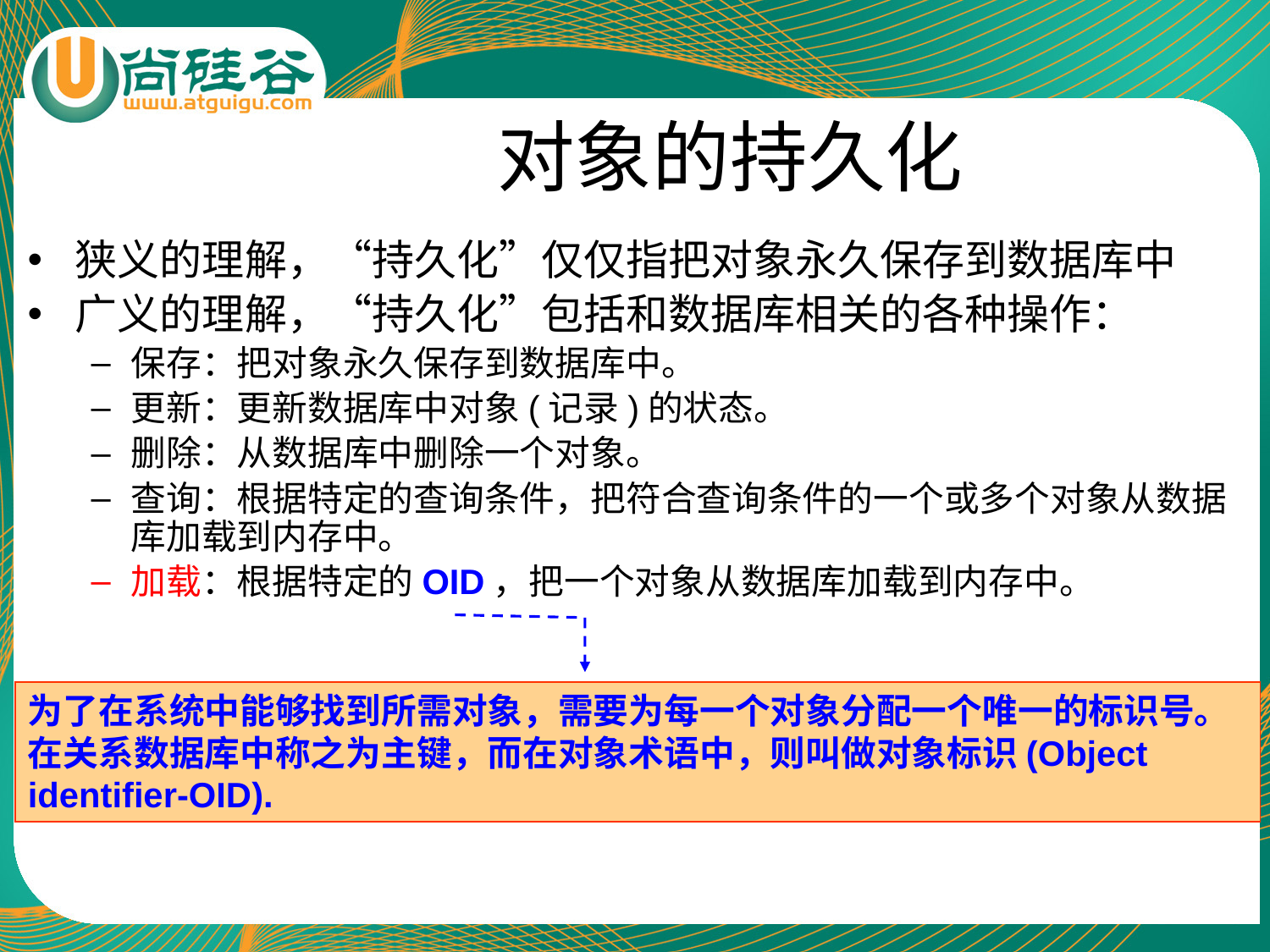

# 对象的持久化
狭义的理解，“持久化”仅仅指把对象永久保存到数据库中
广义的理解，“持久化”包括和数据库相关的各种操作：
保存：把对象永久保存到数据库中。
更新：更新数据库中对象(记录)的状态。
删除：从数据库中删除一个对象。
查询：根据特定的查询条件，把符合查询条件的一个或多个对象从数据库加载到内存中。
加载：根据特定的OID，把一个对象从数据库加载到内存中。

为了在系统中能够找到所需对象，需要为每一个对象分配一个唯一的标识号。在关系数据库中称之为主键，而在对象术语中，则叫做对象标识(Object identifier-OID).